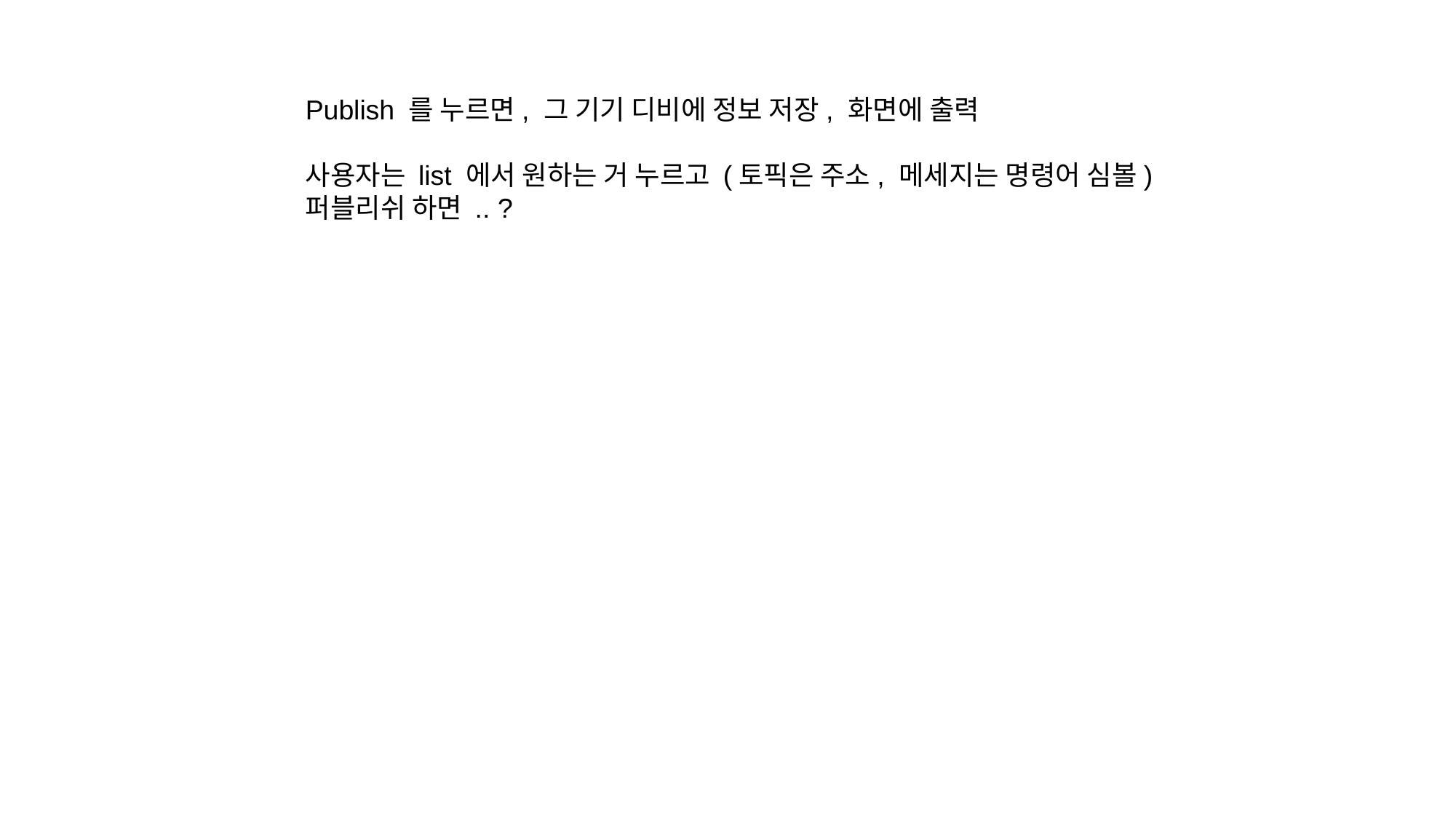

Publish 를 누르면, 그 기기 디비에 정보 저장, 화면에 출력

사용자는 list 에서 원하는 거 누르고 (토픽은 주소, 메세지는 명령어 심볼) 퍼블리쉬 하면 .. ?